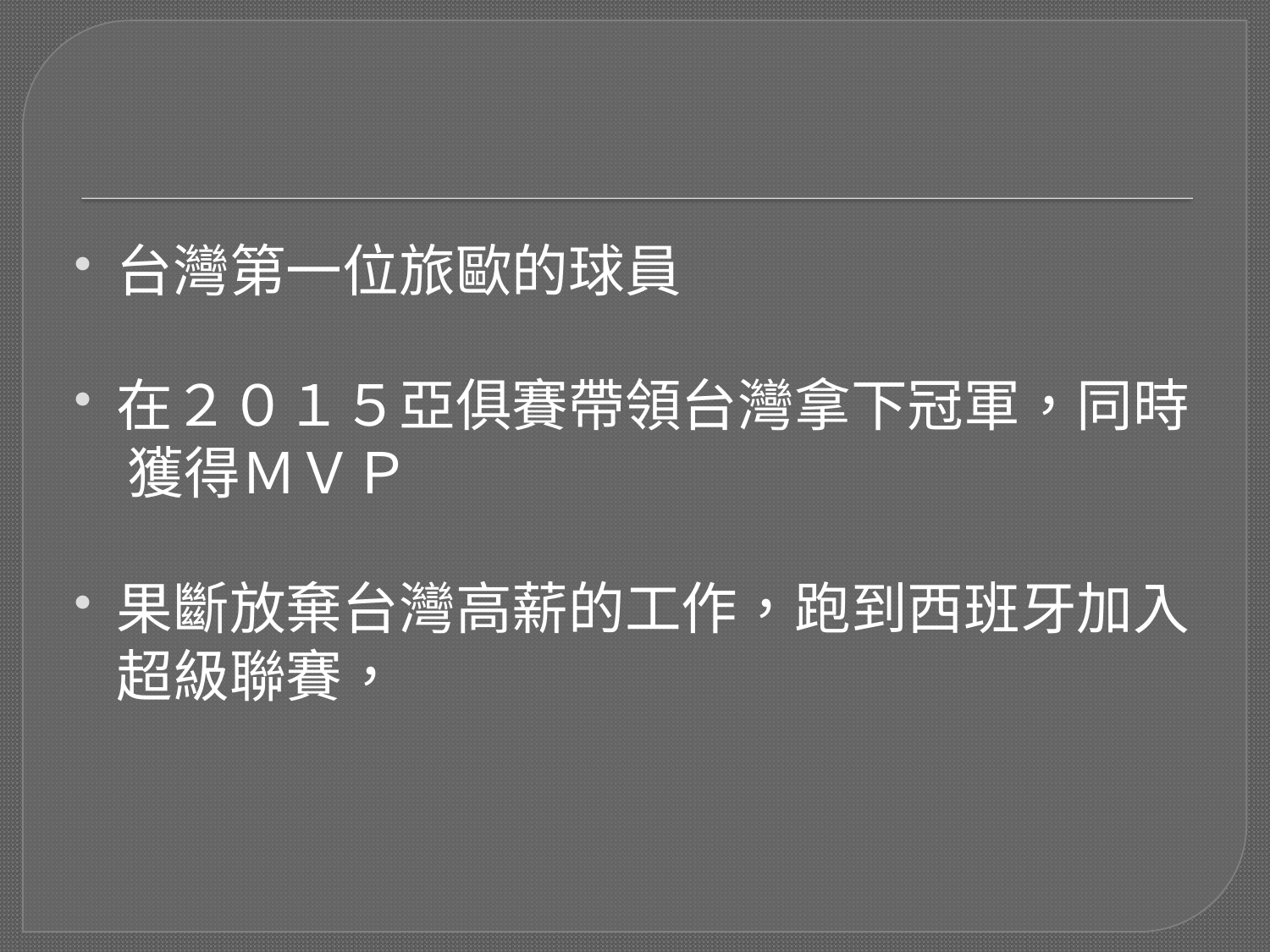

#
台灣第一位旅歐的球員

在２０１５亞俱賽帶領台灣拿下冠軍，同時
   獲得ＭＶＰ

果斷放棄台灣高薪的工作，跑到西班牙加入超級聯賽，